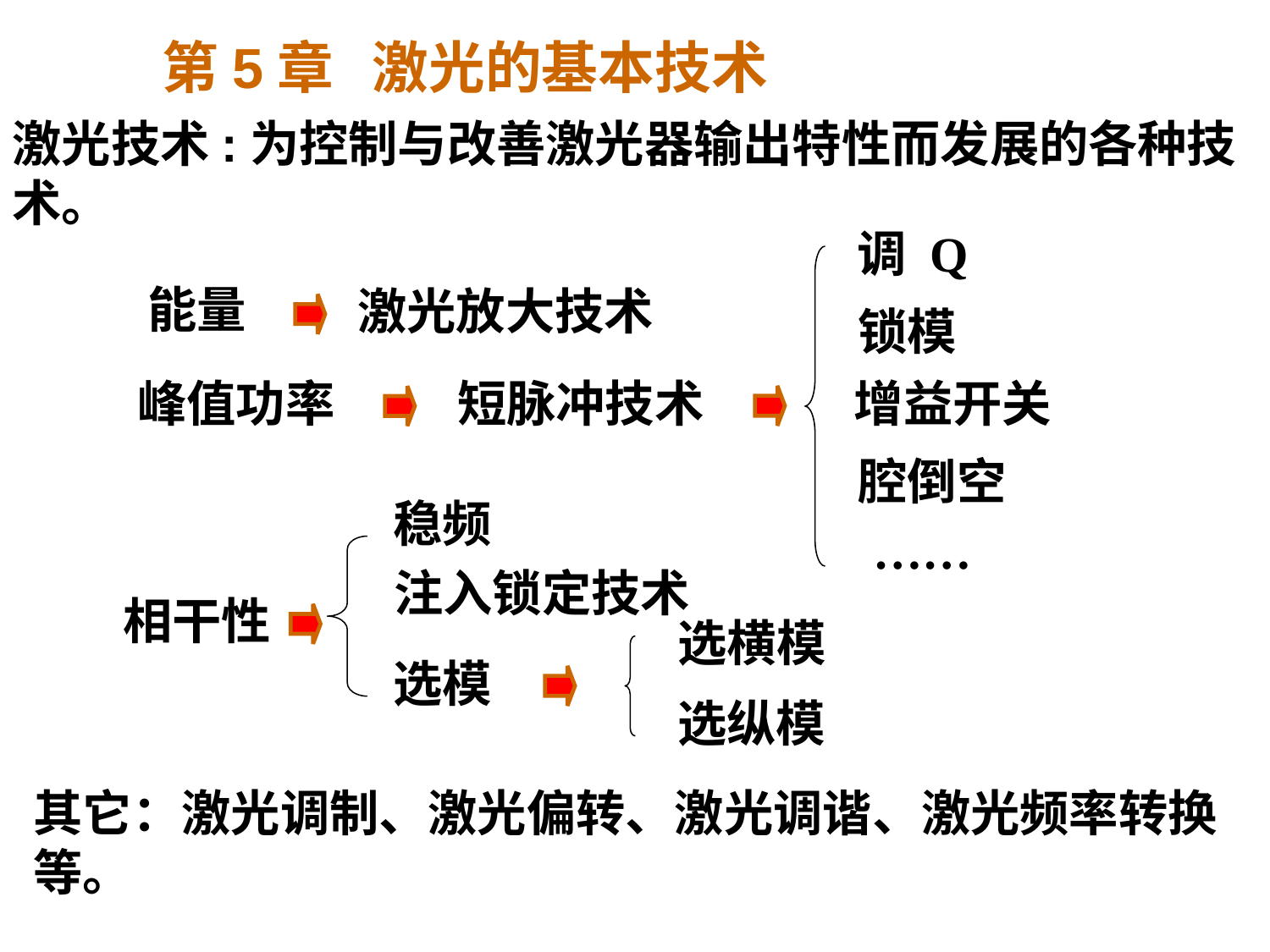

第5章   激光的基本技术
激光技术:为控制与改善激光器输出特性而发展的各种技术。
调 Q

能量
激光放大技术
锁模

峰值功率
短脉冲技术
增益开关

腔倒空
稳频
……

注入锁定技术
相干性

选横模

选模

选纵模
其它：激光调制、激光偏转、激光调谐、激光频率转换等。